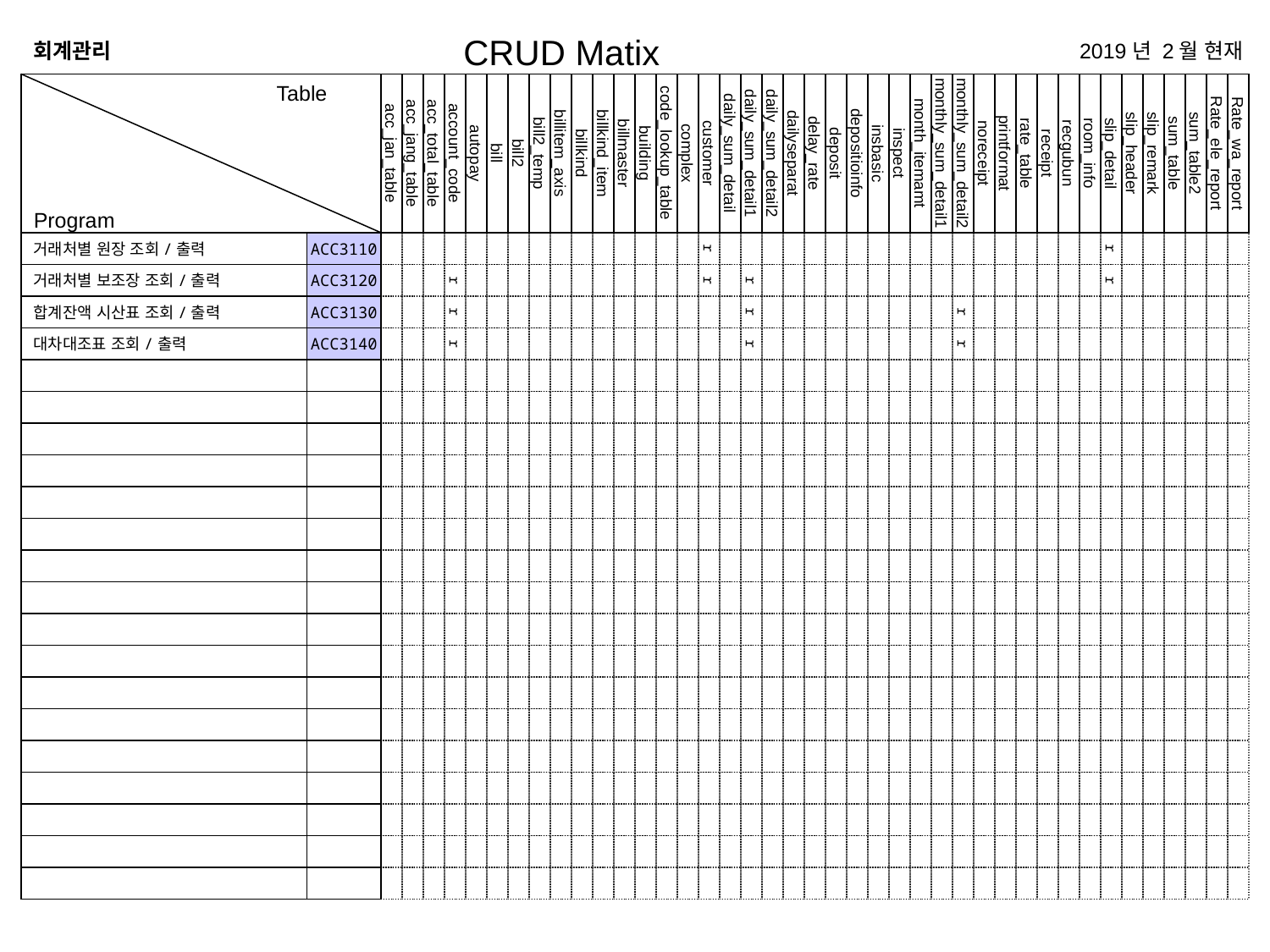

회계관리
                                         Table

Program

acc_jan_table
acc_jang_table
acc_total_table
account_code
autopay
bill
bill2
bill2_temp
billitem_axis
billkind
billkind_item
billmaster
building
code_lookup_table
complex
customer
daily_sum_detail
daily_sum_detail1
daily_sum_detail2
dailyseparat
delay_rate
deposit
depositioinfo
insbasic
inspect
month_itemamt
monthly_sum_detail1
monthly_sum_detail2
noreceipt
printformat
rate_table
receipt
recgubun
room_info
slip_detail
slip_header
slip_remark
sum_table
sum_table2
Rate_ele_report
Rate_wa_report
거래처별 원장 조회/출력
ACC3110

r

r

거래처별 보조장 조회/출력
ACC3120

r

r

r

r

합계잔액 시산표 조회/출력
ACC3130

r

r

r

대차대조표 조회/출력
ACC3140

r

r

r